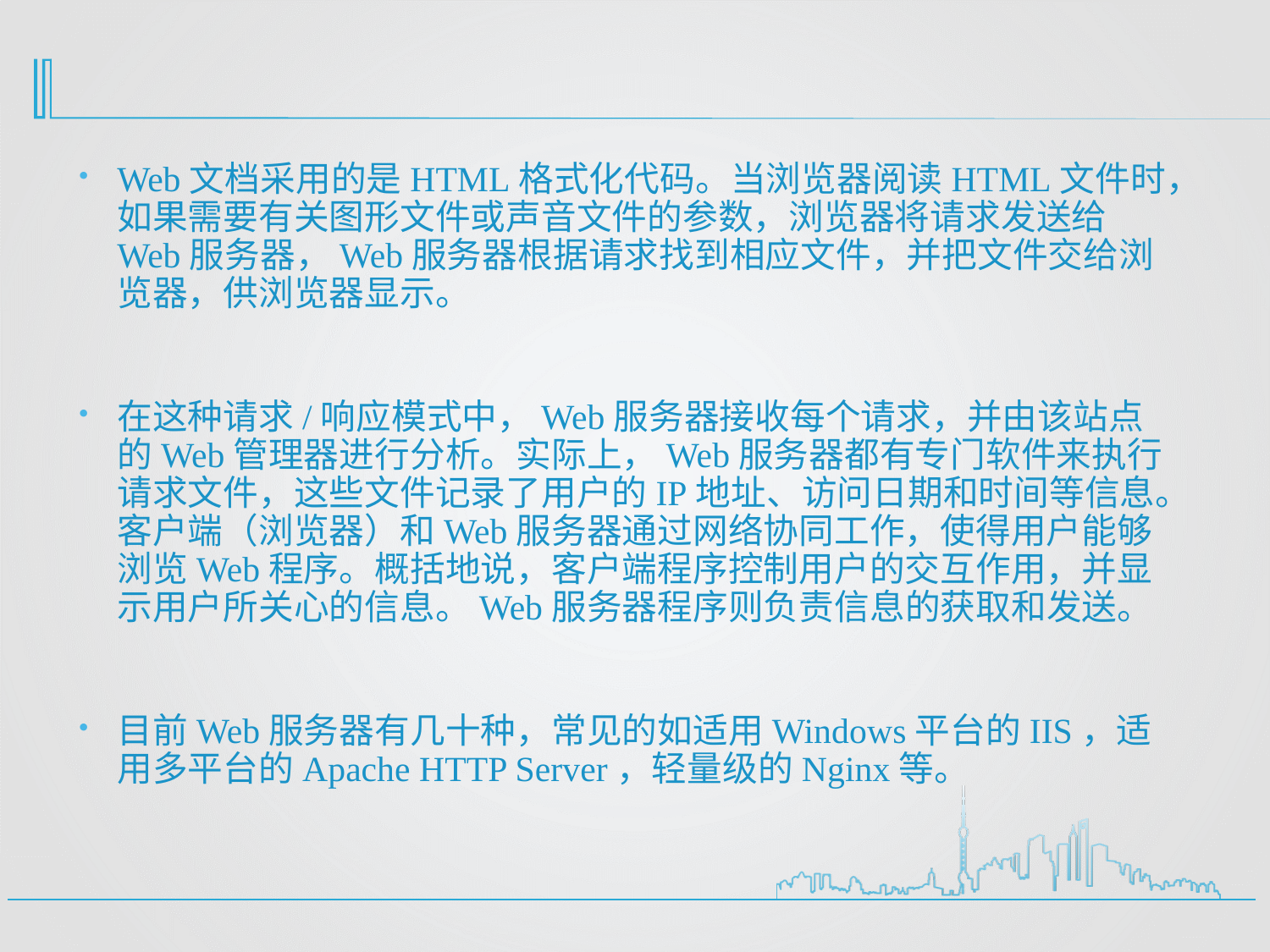

#
Web文档采用的是HTML格式化代码。当浏览器阅读HTML文件时，如果需要有关图形文件或声音文件的参数，浏览器将请求发送给Web服务器，Web服务器根据请求找到相应文件，并把文件交给浏览器，供浏览器显示。

在这种请求/响应模式中，Web服务器接收每个请求，并由该站点的Web管理器进行分析。实际上，Web服务器都有专门软件来执行请求文件，这些文件记录了用户的IP地址、访问日期和时间等信息。客户端（浏览器）和Web服务器通过网络协同工作，使得用户能够浏览Web程序。概括地说，客户端程序控制用户的交互作用，并显示用户所关心的信息。Web服务器程序则负责信息的获取和发送。

目前Web服务器有几十种，常见的如适用Windows平台的IIS，适用多平台的Apache HTTP Server，轻量级的Nginx等。